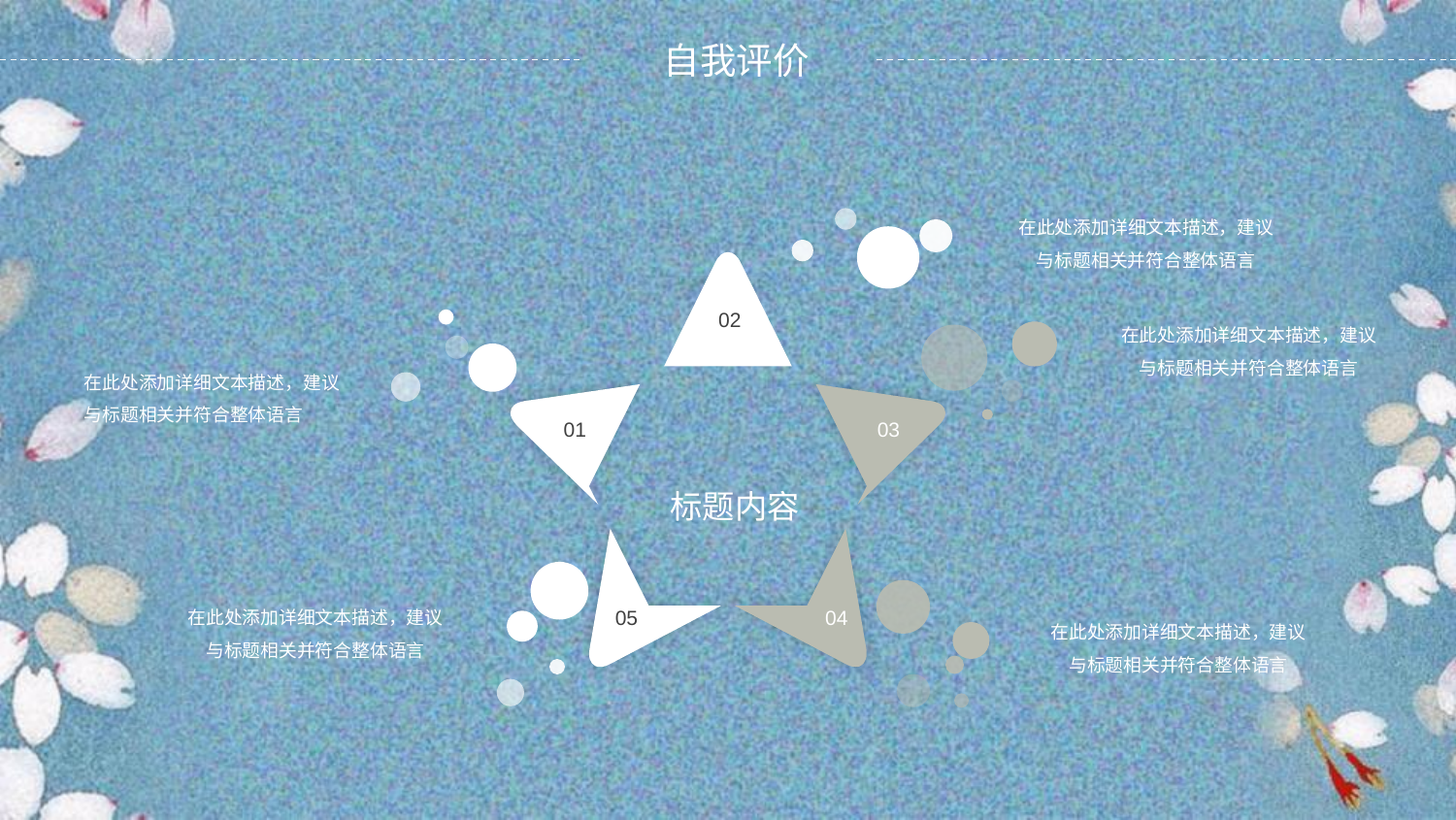

在此处添加详细文本描述，建议与标题相关并符合整体语言

02
在此处添加详细文本描述，建议与标题相关并符合整体语言

在此处添加详细文本描述，建议与标题相关并符合整体语言

01
03

标题内容

在此处添加详细文本描述，建议与标题相关并符合整体语言
05
04
在此处添加详细文本描述，建议与标题相关并符合整体语言